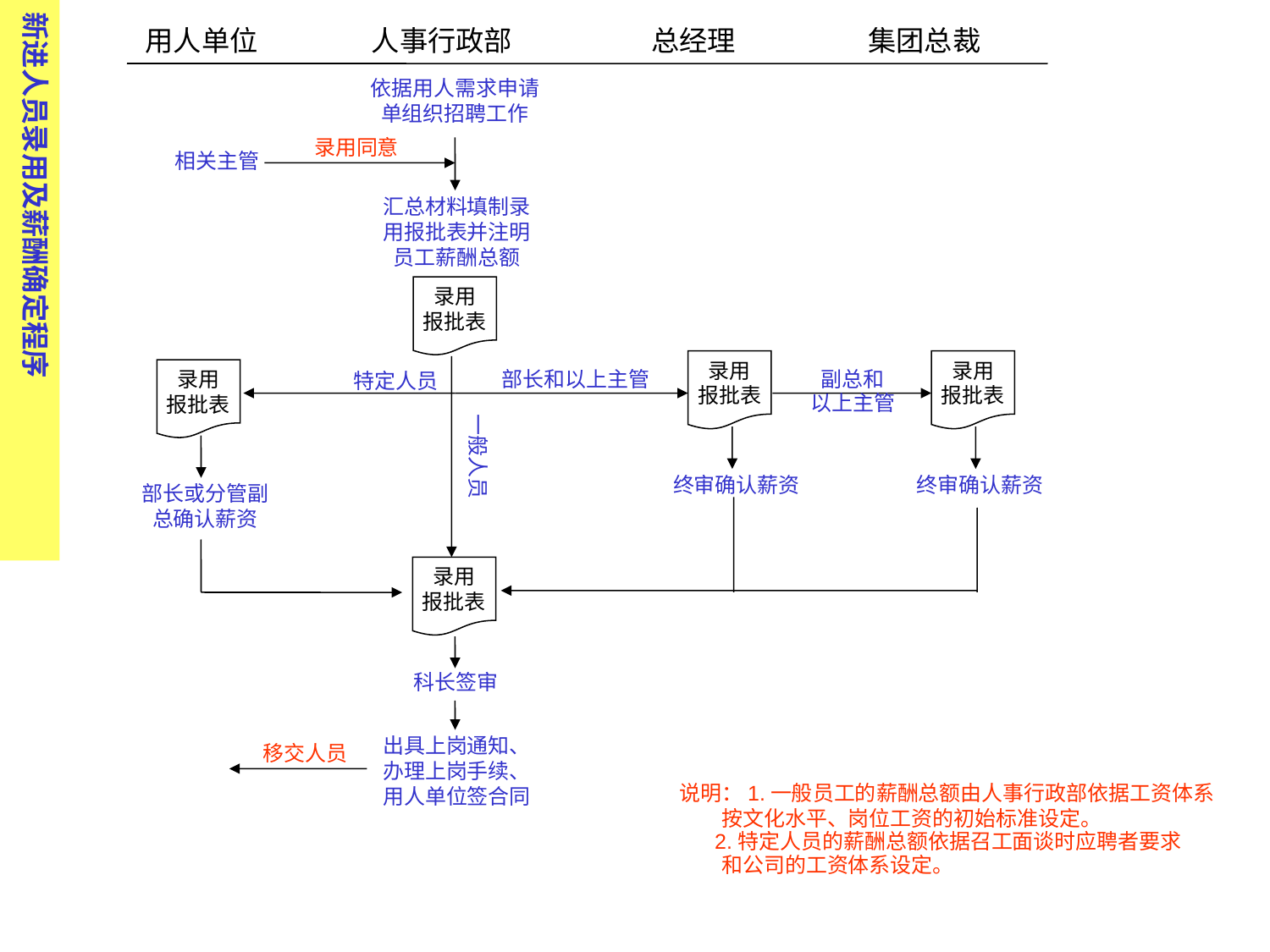

新进人员录用及薪酬确定程序
用人单位                  人事行政部                      总经理                     集团总裁

依据用人需求申请单组织招聘工作
录用同意

相关主管

汇总材料填制录用报批表并注明员工薪酬总额
录用
报批表
录用
报批表
录用
报批表

录用
报批表
部长和以上主管
副总和
以上主管
特定人员

一般人员

终审确认薪资
终审确认薪资
部长或分管副总确认薪资

录用
报批表

科长签审

出具上岗通知、办理上岗手续、用人单位签合同
移交人员

说明：1.一般员工的薪酬总额由人事行政部依据工资体系
        按文化水平、岗位工资的初始标准设定。
      2.特定人员的薪酬总额依据召工面谈时应聘者要求
        和公司的工资体系设定。
6